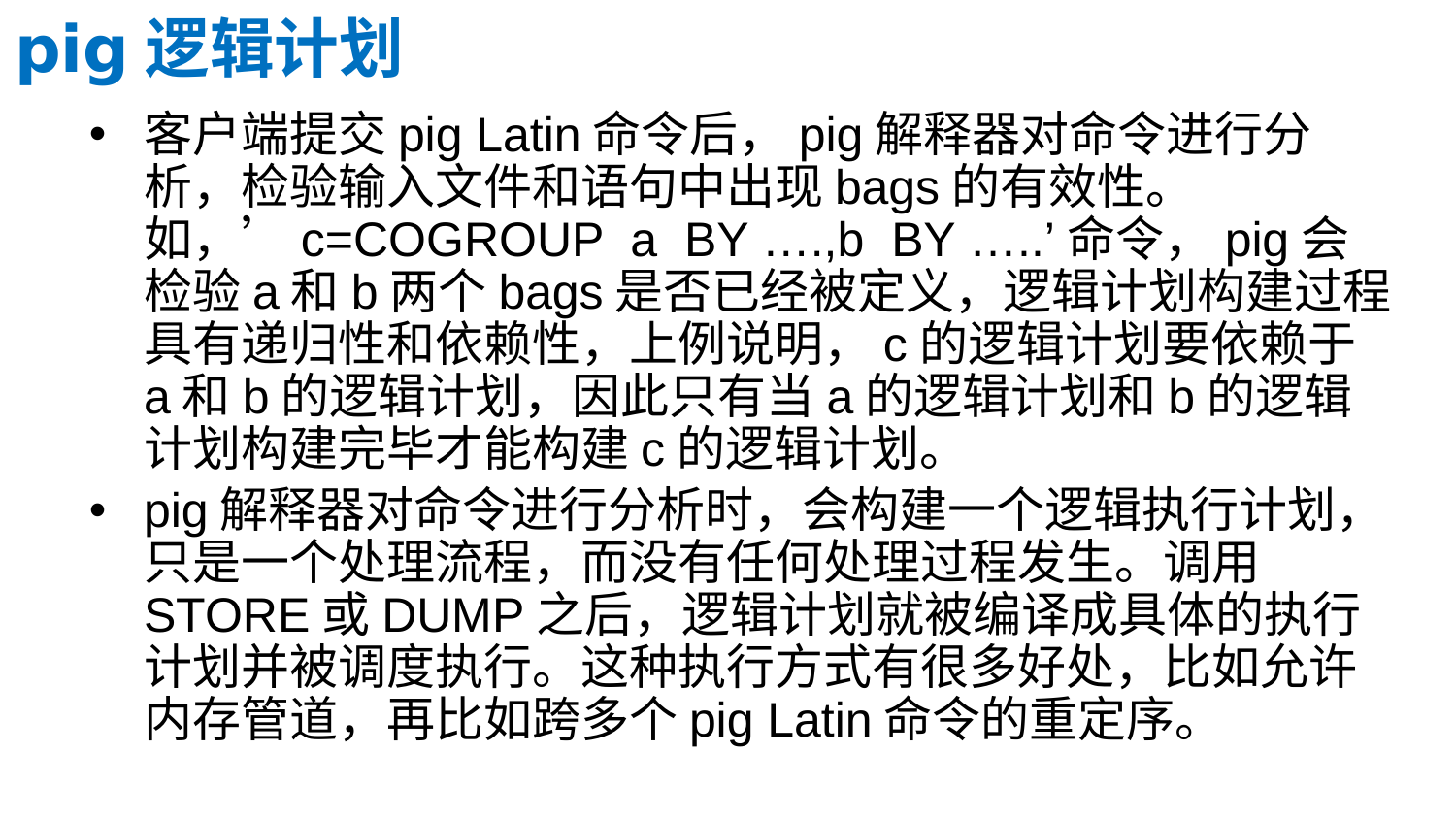

pig逻辑计划
客户端提交pig Latin命令后，pig解释器对命令进行分析，检验输入文件和语句中出现bags的有效性。如，’c=COGROUP  a  BY ….,b  BY …..’命令，pig会检验a和b两个bags是否已经被定义，逻辑计划构建过程具有递归性和依赖性，上例说明，c的逻辑计划要依赖于a和b的逻辑计划，因此只有当a的逻辑计划和b的逻辑计划构建完毕才能构建c的逻辑计划。
pig解释器对命令进行分析时，会构建一个逻辑执行计划，只是一个处理流程，而没有任何处理过程发生。调用STORE或DUMP之后，逻辑计划就被编译成具体的执行计划并被调度执行。这种执行方式有很多好处，比如允许内存管道，再比如跨多个pig Latin命令的重定序。